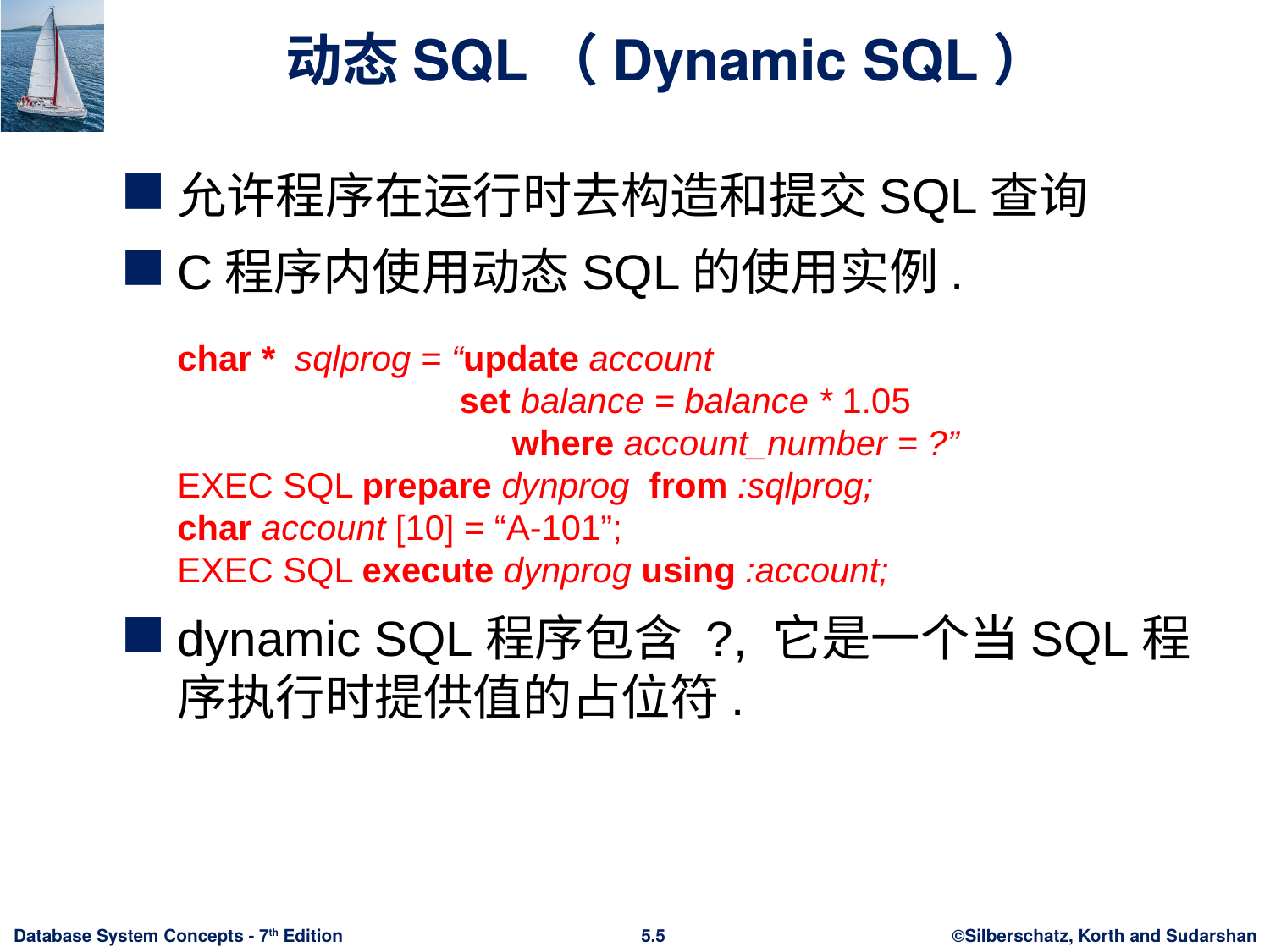

# 动态SQL（Dynamic SQL）
允许程序在运行时去构造和提交SQL查询
C程序内使用动态SQL的使用实例.
char *  sqlprog = “update account
                             set balance = balance * 1.05
	              where account_number = ?”
EXEC SQL prepare dynprog  from :sqlprog;
char account [10] = “A-101”;
EXEC SQL execute dynprog using :account;
dynamic SQL程序包含 ?, 它是一个当SQL程序执行时提供值的占位符.